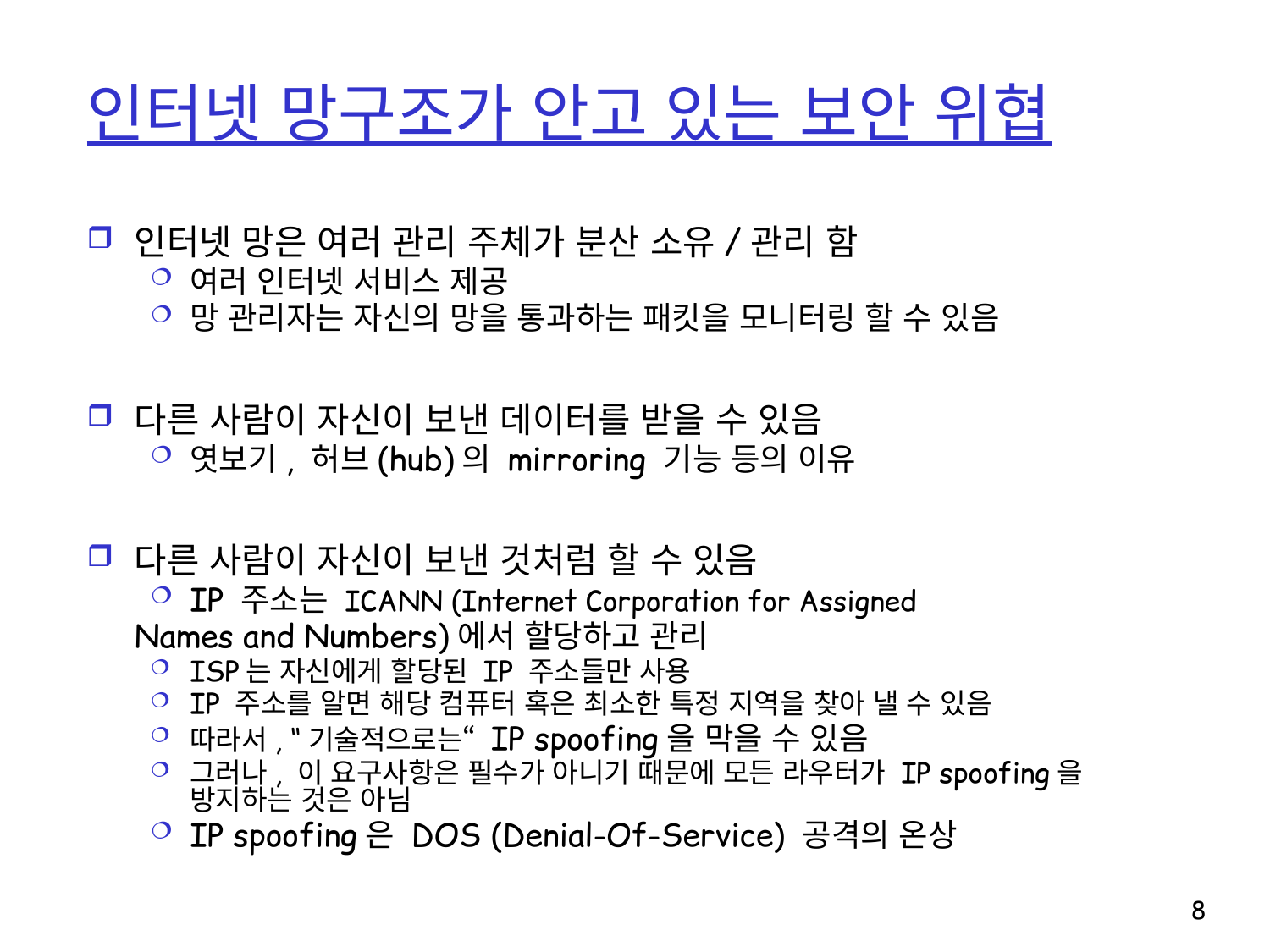

# 인터넷 망구조가 안고 있는 보안 위협
인터넷 망은 여러 관리 주체가 분산 소유/관리 함
여러 인터넷 서비스 제공
망 관리자는 자신의 망을 통과하는 패킷을 모니터링 할 수 있음

다른 사람이 자신이 보낸 데이터를 받을 수 있음
엿보기, 허브(hub)의 mirroring 기능 등의 이유

다른 사람이 자신이 보낸 것처럼 할 수 있음
IP 주소는 ICANN (Internet Corporation for Assigned
     Names and Numbers)에서 할당하고 관리
ISP는 자신에게 할당된 IP 주소들만 사용
IP 주소를 알면 해당 컴퓨터 혹은 최소한 특정 지역을 찾아 낼 수 있음
따라서, “기술적으로는“ IP spoofing을 막을 수 있음
그러나, 이 요구사항은 필수가 아니기 때문에 모든 라우터가 IP spoofing을 방지하는 것은 아님
IP spoofing은 DOS (Denial-Of-Service) 공격의 온상
8